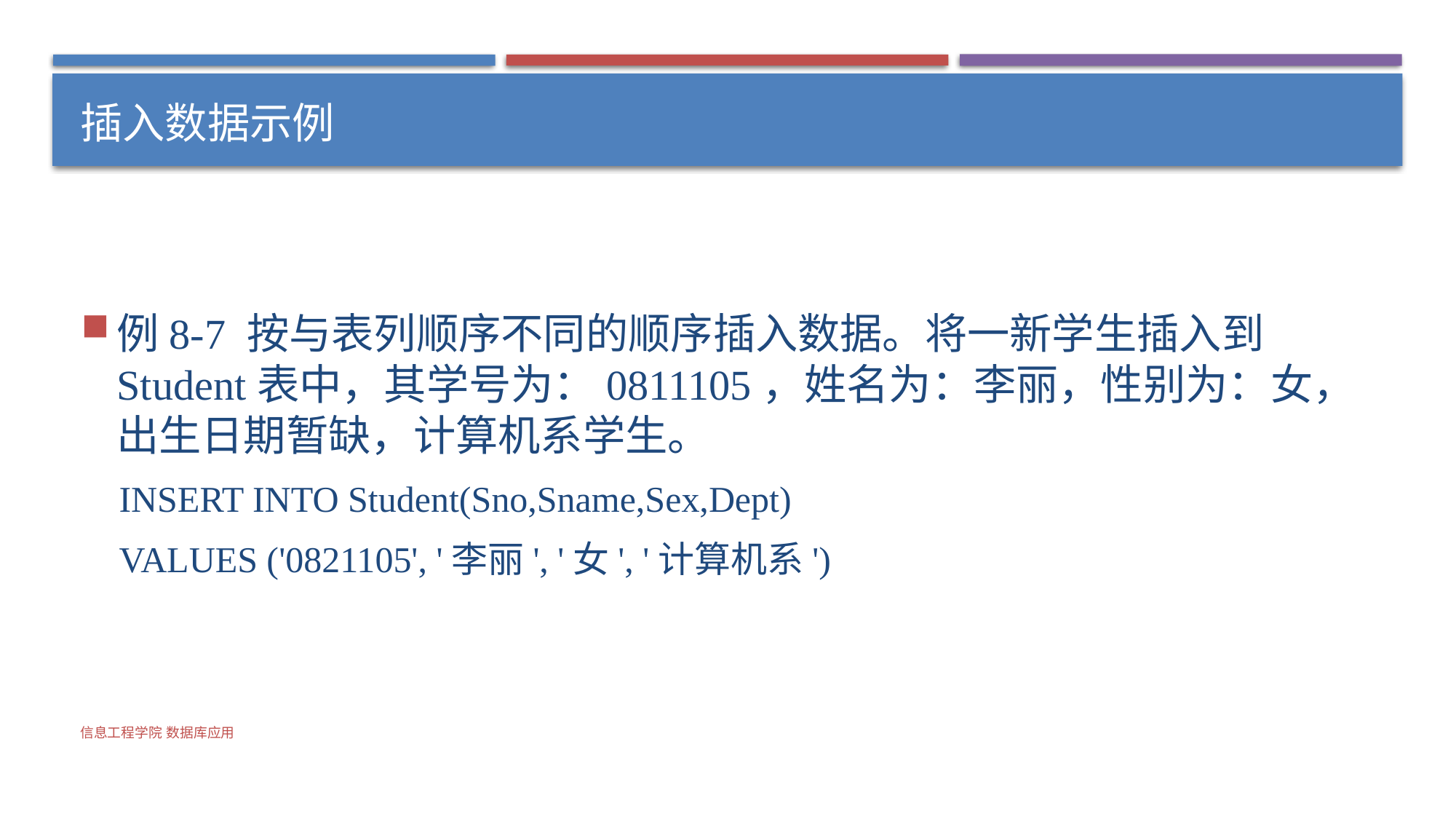

# 插入数据示例
例8-7 按与表列顺序不同的顺序插入数据。将一新学生插入到Student表中，其学号为：0811105，姓名为：李丽，性别为：女，出生日期暂缺，计算机系学生。
INSERT INTO Student(Sno,Sname,Sex,Dept)
VALUES ('0821105', '李丽', '女', '计算机系')
信息工程学院 数据库应用
12